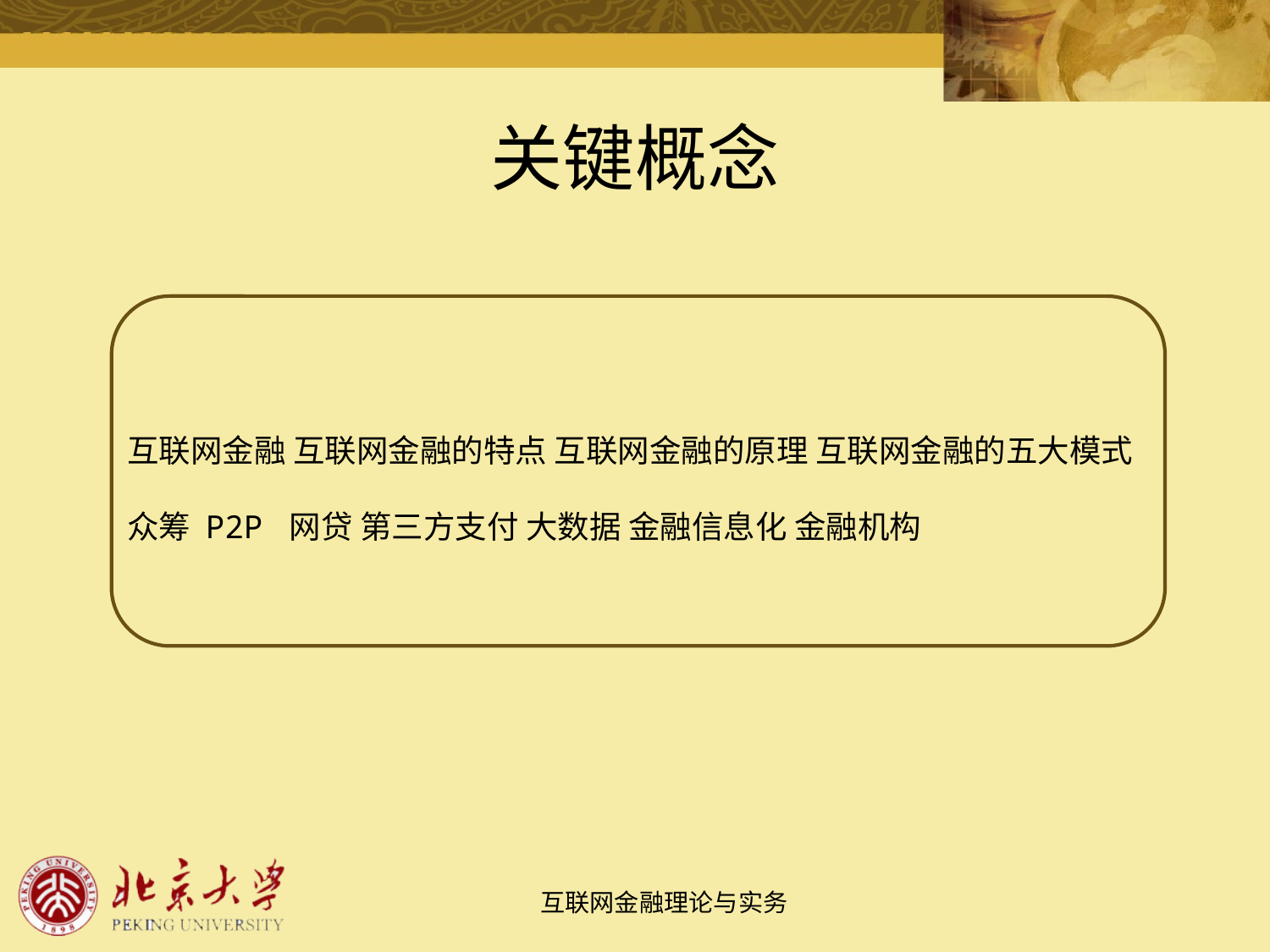

# 关键概念

互联网金融 互联网金融的特点 互联网金融的原理 互联网金融的五大模式 众筹 P2P 网贷 第三方支付 大数据 金融信息化 金融机构